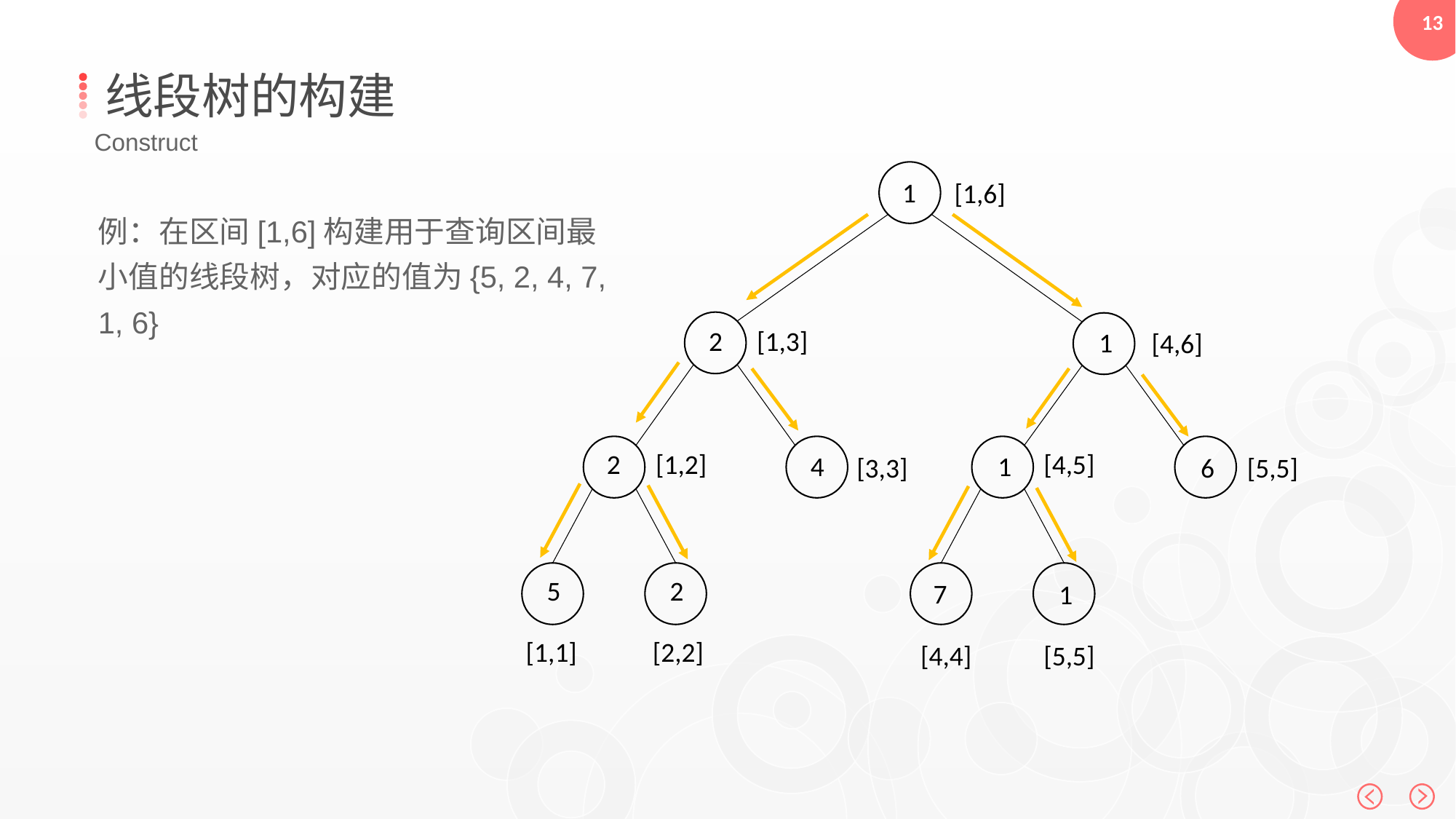

线段树的构建
Construct

[1,6]

[1,3]
[4,6]

[4,5]
[1,2]
[3,3]
[5,5]

[1,1]
[2,2]
[4,4]
[5,5]
1
例：在区间[1,6]构建用于查询区间最小值的线段树，对应的值为{5, 2, 4, 7, 1, 6}
2
1
2
1
4
6
5
2
7
1